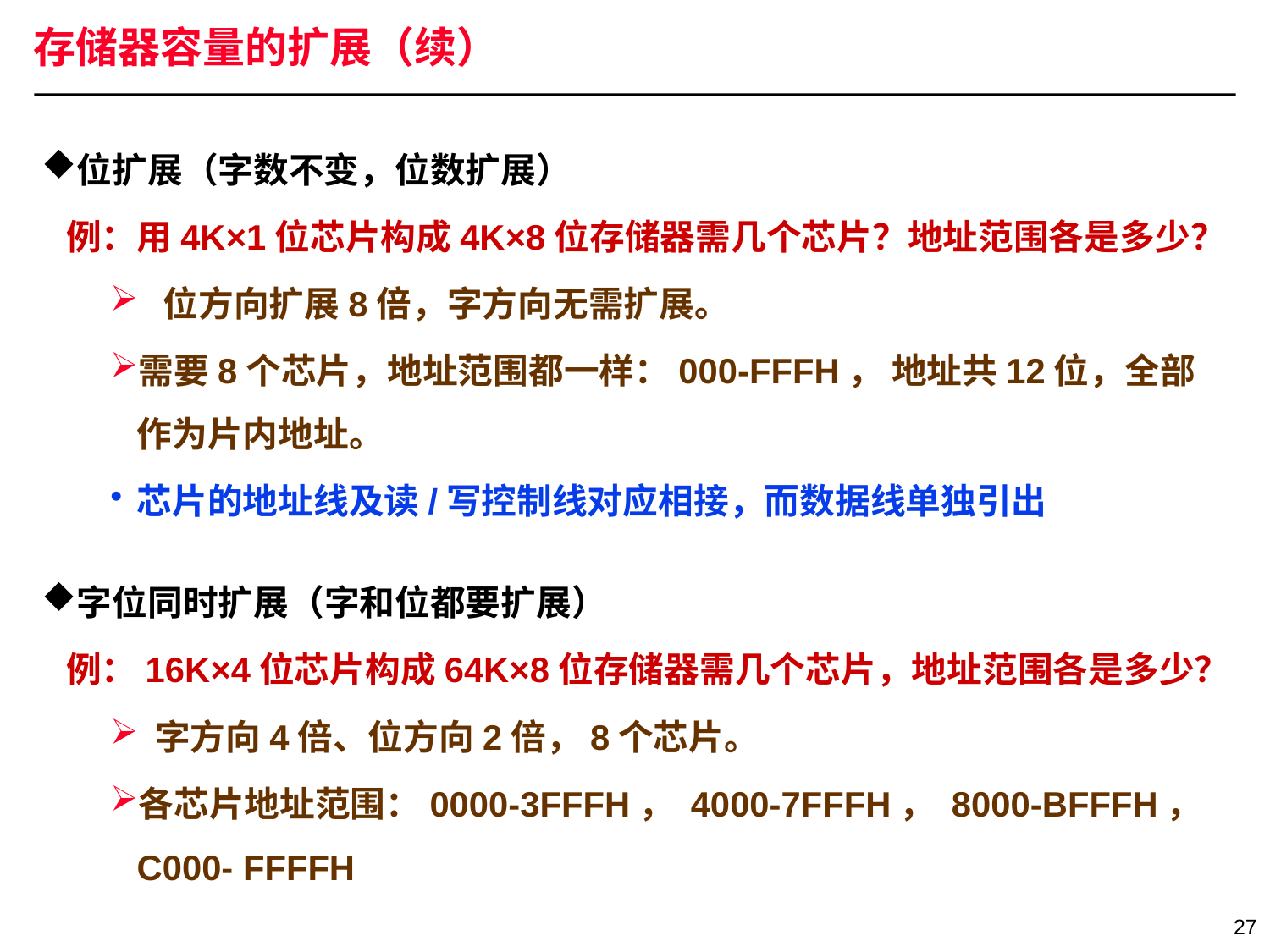

存储器容量的扩展（续）
位扩展（字数不变，位数扩展）
  例：用4K×1位芯片构成4K×8位存储器需几个芯片？地址范围各是多少？
  位方向扩展8倍，字方向无需扩展。
需要8个芯片，地址范围都一样：000-FFFH， 地址共12位，全部作为片内地址。
芯片的地址线及读/写控制线对应相接，而数据线单独引出
字位同时扩展（字和位都要扩展）
  例：16K×4位芯片构成64K×8位存储器需几个芯片，地址范围各是多少？
 字方向4倍、位方向2倍，8个芯片。
各芯片地址范围：0000-3FFFH， 4000-7FFFH， 8000-BFFFH， C000- FFFFH
27